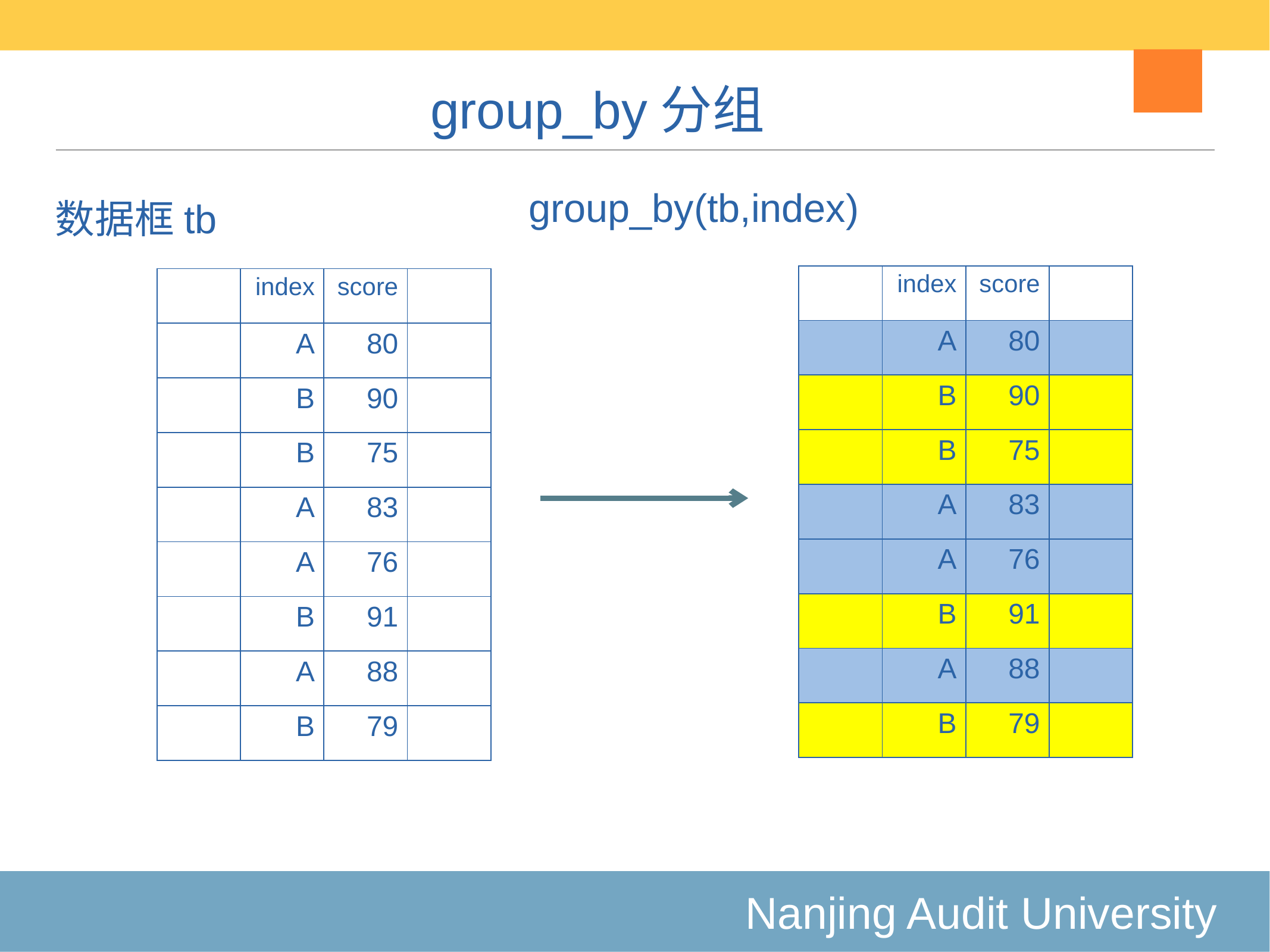

# group_by分组
group_by(tb,index)
数据框tb
|  | index | score |  |
| --- | --- | --- | --- |
|  | A | 80 |  |
|  | B | 90 |  |
|  | B | 75 |  |
|  | A | 83 |  |
|  | A | 76 |  |
|  | B | 91 |  |
|  | A | 88 |  |
|  | B | 79 |  |
|  | index | score |  |
| --- | --- | --- | --- |
|  | A | 80 |  |
|  | B | 90 |  |
|  | B | 75 |  |
|  | A | 83 |  |
|  | A | 76 |  |
|  | B | 91 |  |
|  | A | 88 |  |
|  | B | 79 |  |